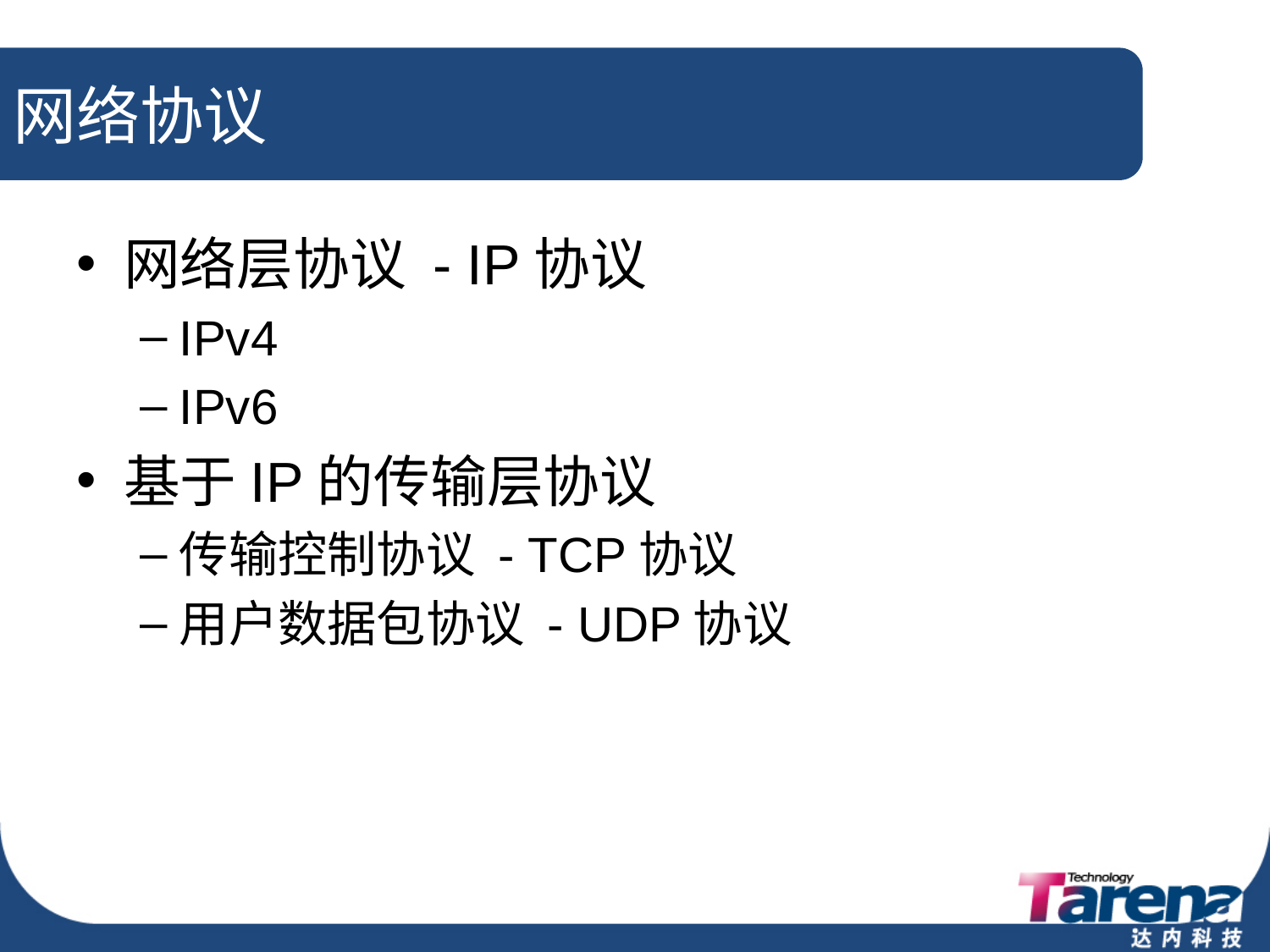

# 网络协议
网络层协议 - IP协议
IPv4
IPv6
基于IP的传输层协议
传输控制协议 - TCP协议
用户数据包协议 - UDP协议